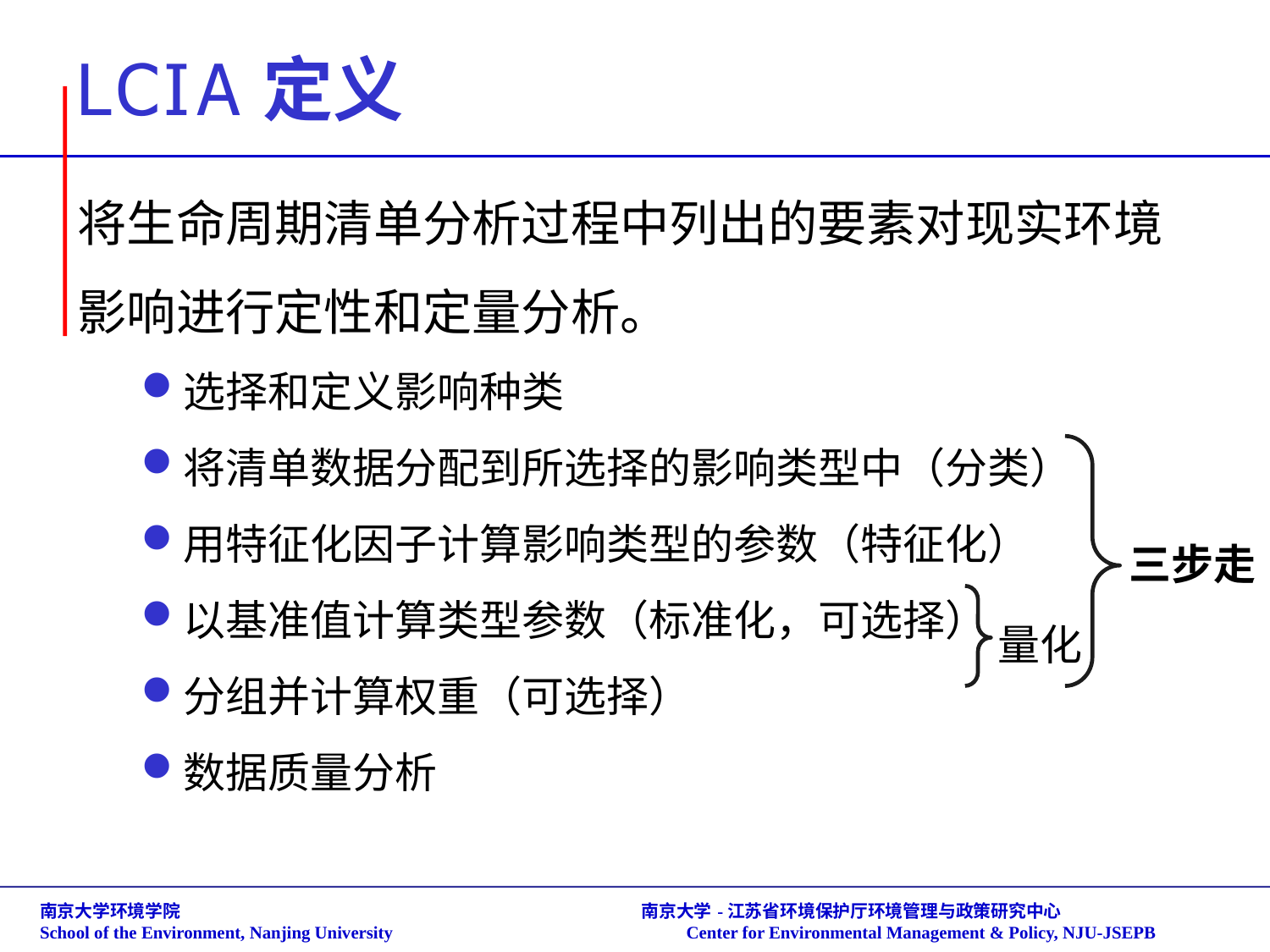

# LCIA定义
将生命周期清单分析过程中列出的要素对现实环境影响进行定性和定量分析。
选择和定义影响种类
将清单数据分配到所选择的影响类型中（分类）
用特征化因子计算影响类型的参数（特征化）
以基准值计算类型参数（标准化，可选择）
分组并计算权重（可选择）
数据质量分析

三步走

量化